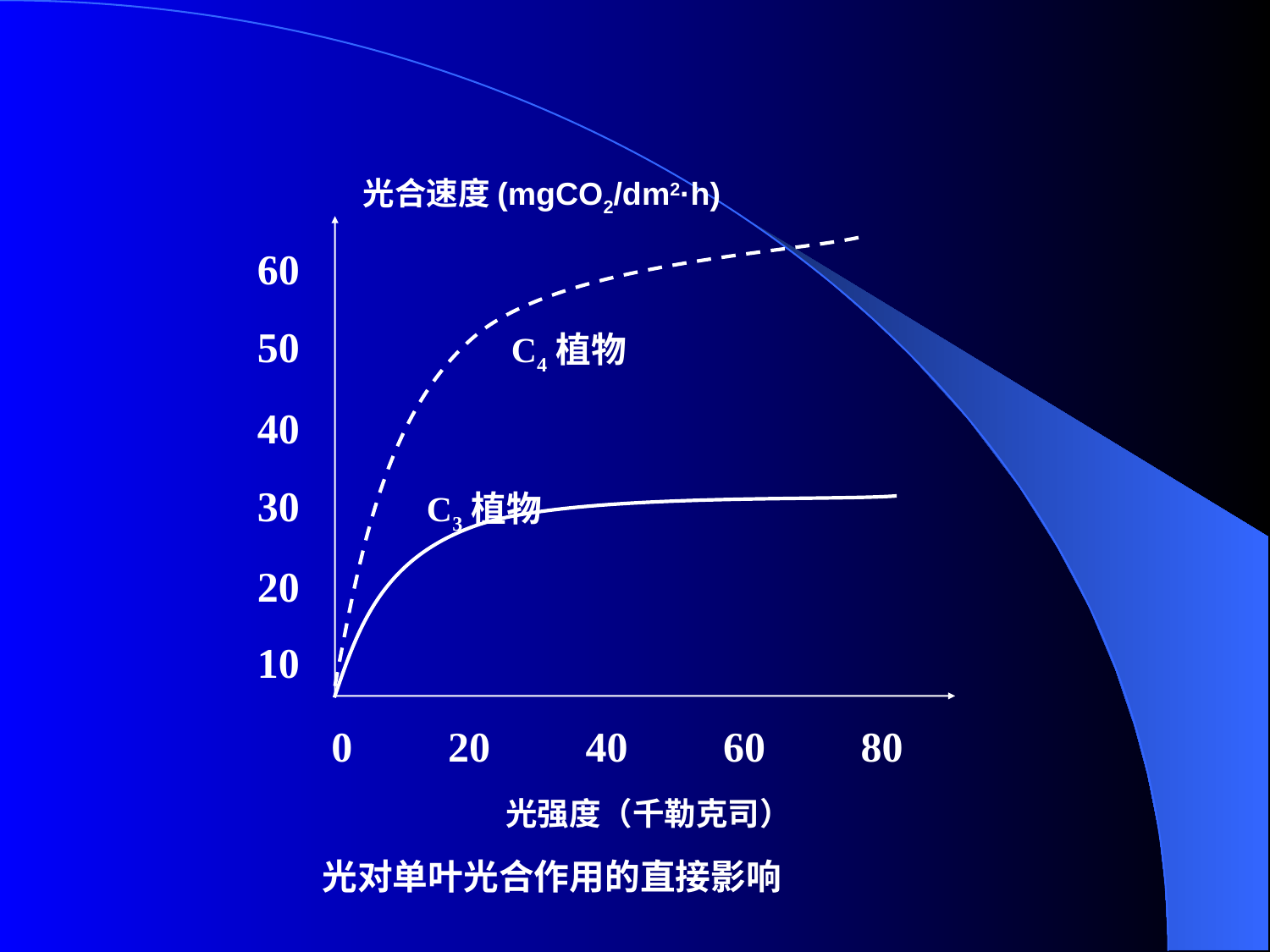

光合速度(mgCO2/dm2·h)
60
50                    C4植物
40
30            C3植物
20
10
       0         20         40         60         80
                         光强度（千勒克司）
       光对单叶光合作用的直接影响